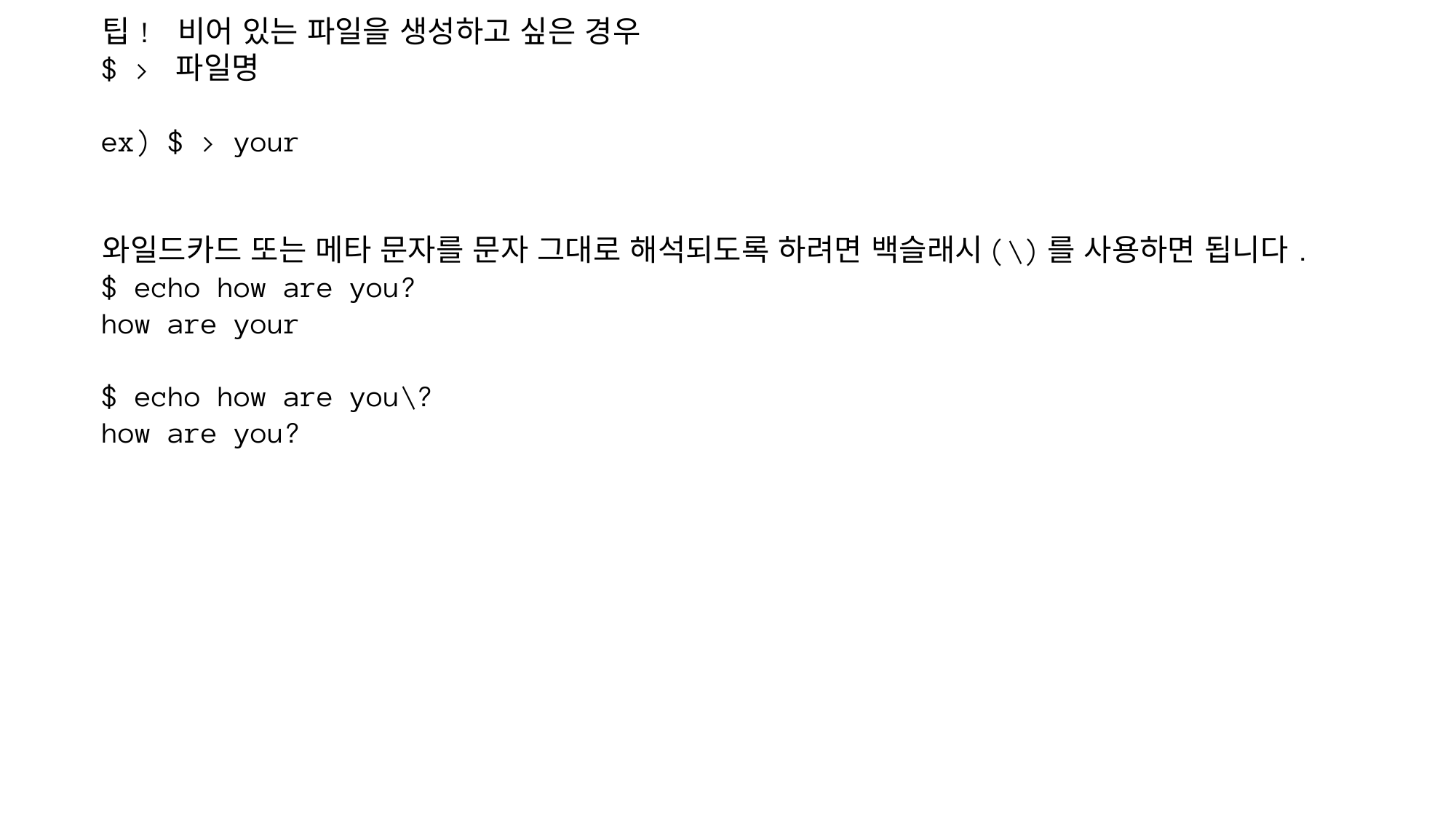

팁! 비어 있는 파일을 생성하고 싶은 경우
$ > 파일명

ex) $ > your

와일드카드 또는 메타 문자를 문자 그대로 해석되도록 하려면 백슬래시(\)를 사용하면 됩니다.
$ echo how are you?
how are your

$ echo how are you\?
how are you?